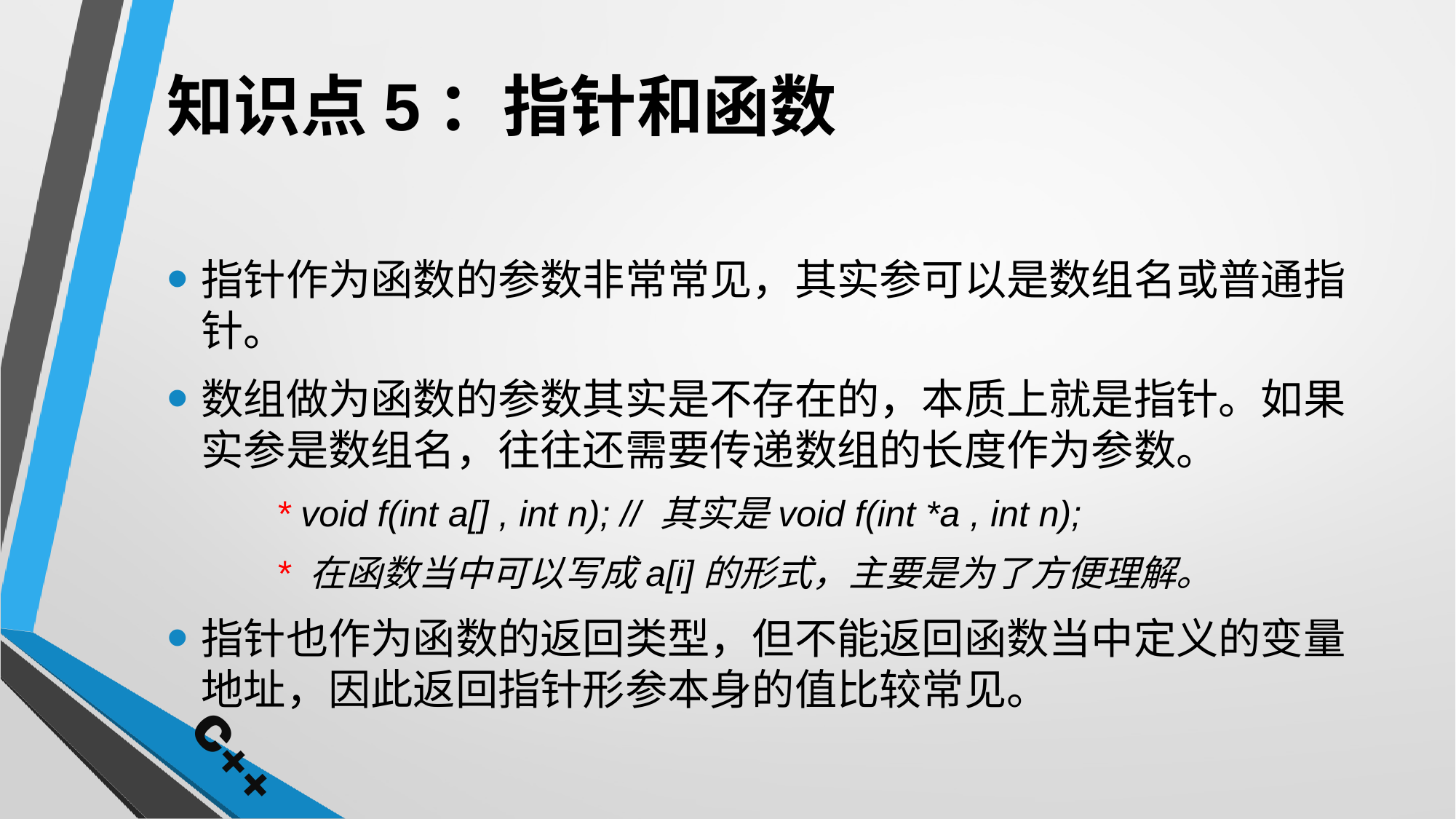

# 知识点5：指针和函数
指针作为函数的参数非常常见，其实参可以是数组名或普通指针。
数组做为函数的参数其实是不存在的，本质上就是指针。如果实参是数组名，往往还需要传递数组的长度作为参数。
	* void f(int a[] , int n); // 其实是void f(int *a , int n);
	* 在函数当中可以写成a[i]的形式，主要是为了方便理解。
指针也作为函数的返回类型，但不能返回函数当中定义的变量地址，因此返回指针形参本身的值比较常见。